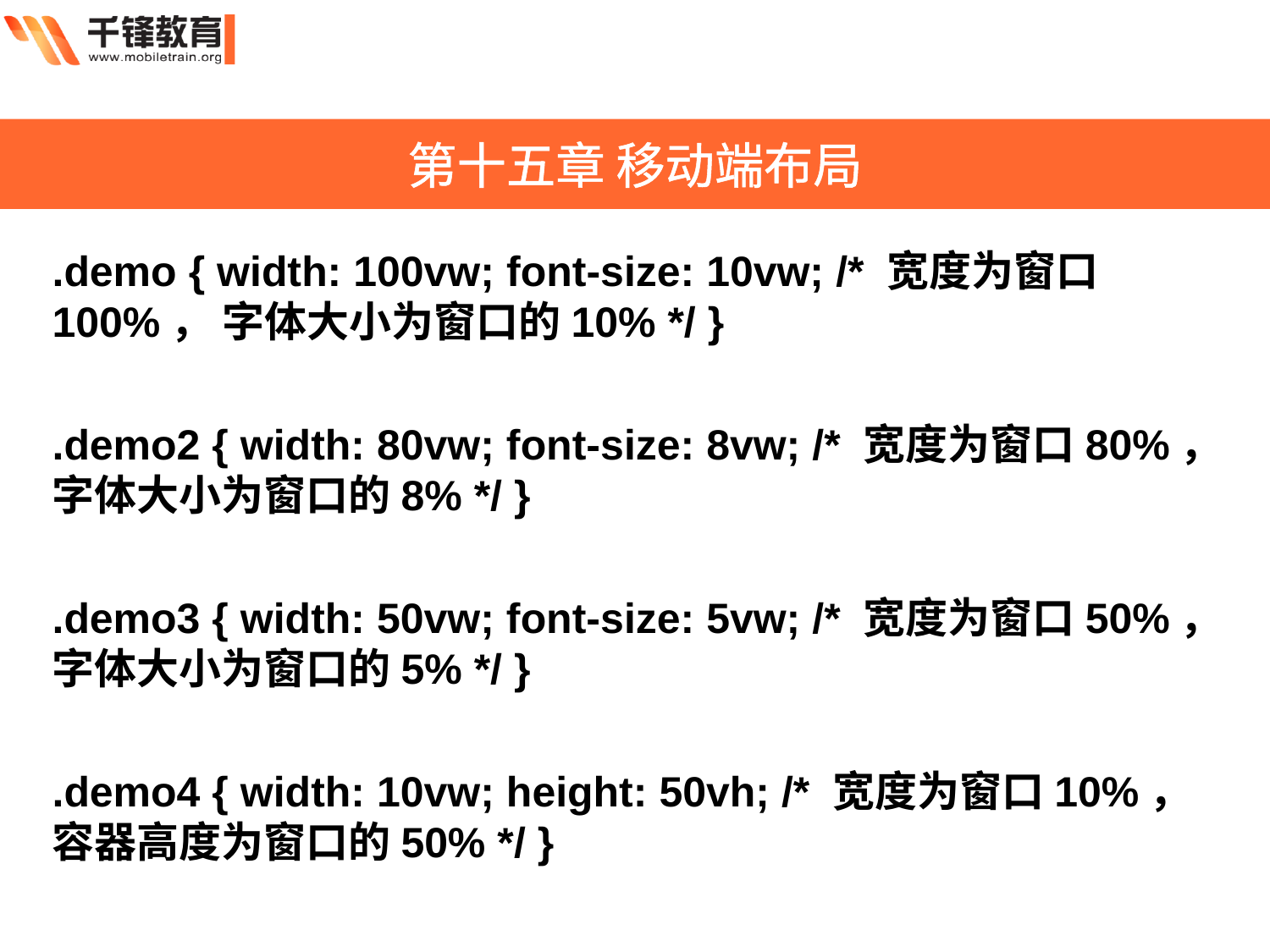

第十五章 移动端布局
.demo { width: 100vw; font-size: 10vw; /* 宽度为窗口100%， 字体大小为窗口的10% */ }

.demo2 { width: 80vw; font-size: 8vw; /* 宽度为窗口80%， 字体大小为窗口的8% */ }

.demo3 { width: 50vw; font-size: 5vw; /* 宽度为窗口50%， 字体大小为窗口的5% */ }

.demo4 { width: 10vw; height: 50vh; /* 宽度为窗口10%， 容器高度为窗口的50% */ }